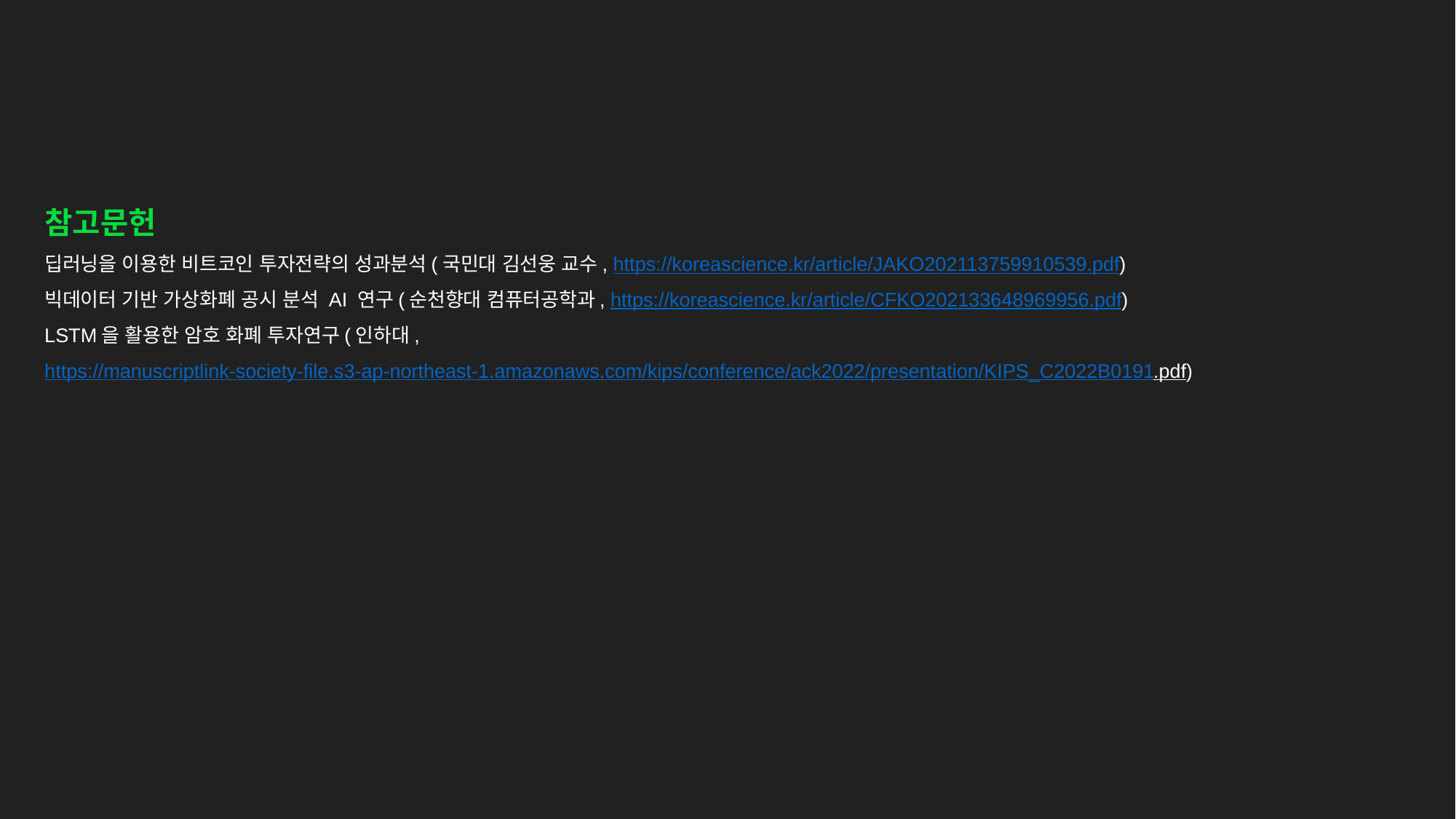

참고문헌
딥러닝을 이용한 비트코인 투자전략의 성과분석(국민대 김선웅 교수, https://koreascience.kr/article/JAKO202113759910539.pdf)
빅데이터 기반 가상화폐 공시 분석 AI 연구(순천향대 컴퓨터공학과, https://koreascience.kr/article/CFKO202133648969956.pdf)
LSTM을 활용한 암호 화폐 투자연구(인하대, https://manuscriptlink-society-file.s3-ap-northeast-1.amazonaws.com/kips/conference/ack2022/presentation/KIPS_C2022B0191.pdf)